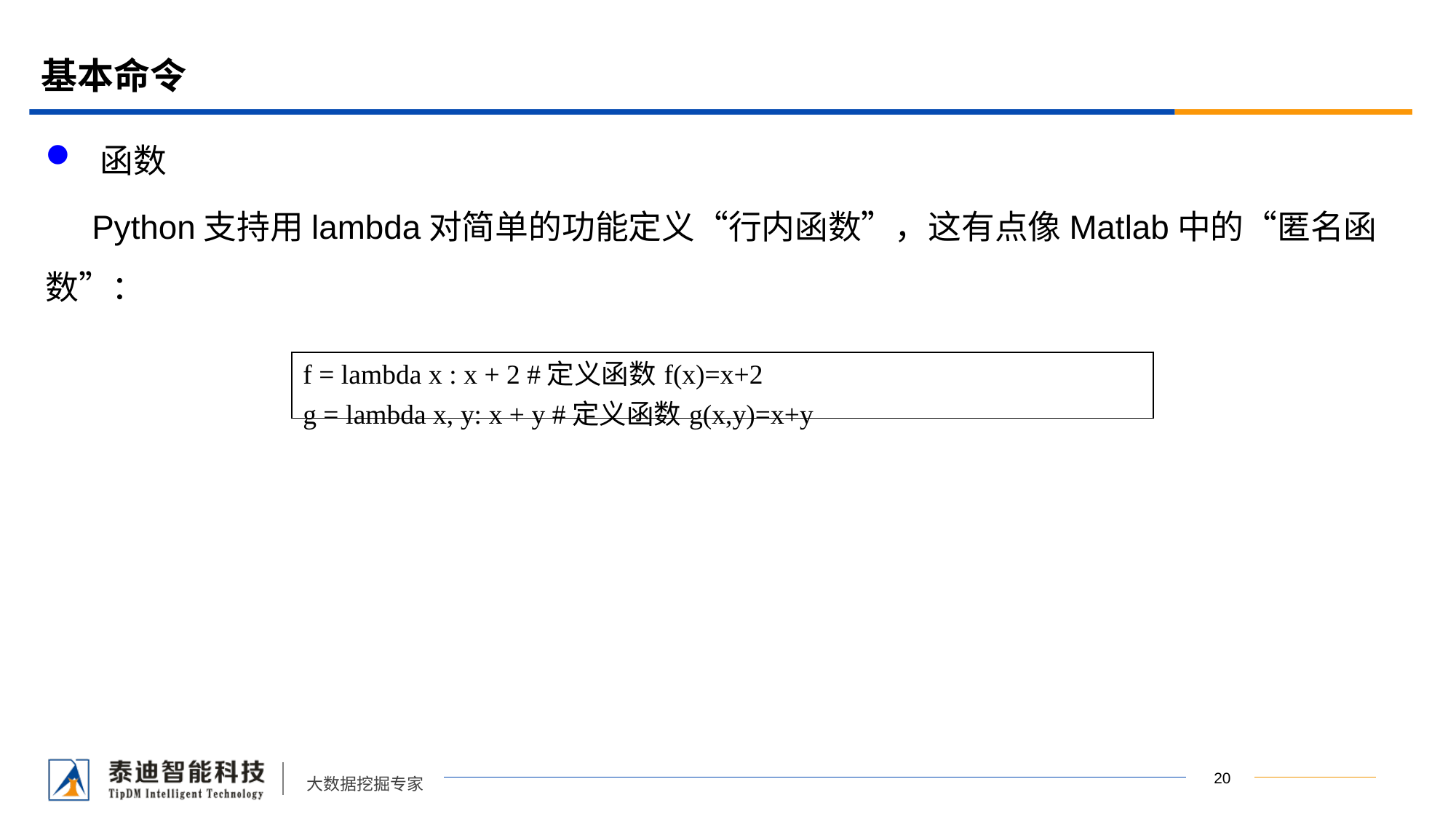

# 基本命令
函数
     Python支持用lambda对简单的功能定义“行内函数”，这有点像Matlab中的“匿名函数”：
| f = lambda x : x + 2 #定义函数f(x)=x+2 g = lambda x, y: x + y #定义函数g(x,y)=x+y |
| --- |